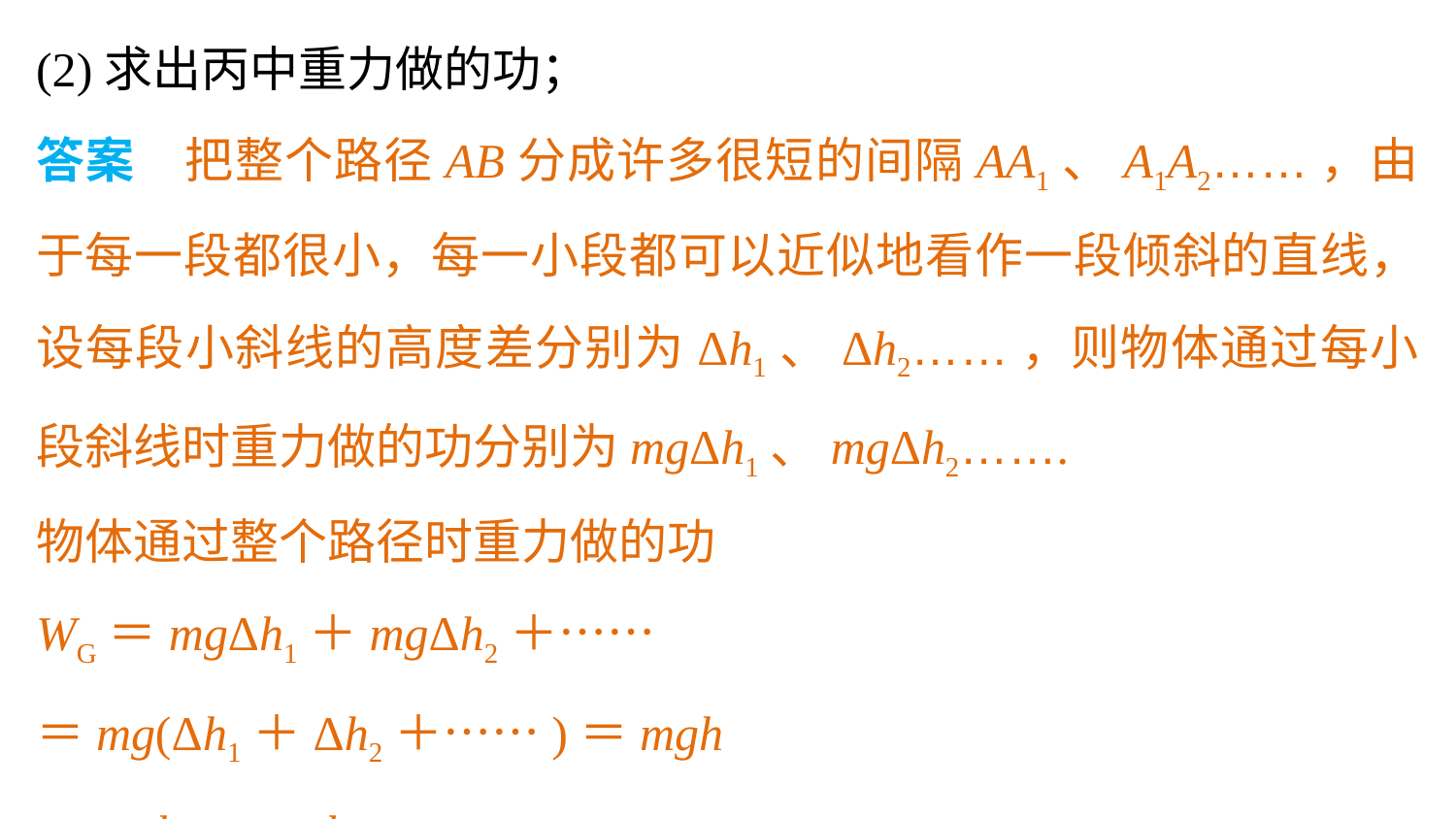

(2)求出丙中重力做的功；
答案　把整个路径AB分成许多很短的间隔AA1、A1A2……，由于每一段都很小，每一小段都可以近似地看作一段倾斜的直线，设每段小斜线的高度差分别为Δh1、Δh2……，则物体通过每小段斜线时重力做的功分别为mgΔh1、mgΔh2…….
物体通过整个路径时重力做的功
WG＝mgΔh1＋mgΔh2＋……
＝mg(Δh1＋Δh2＋……)＝mgh
＝mgh1－mgh2